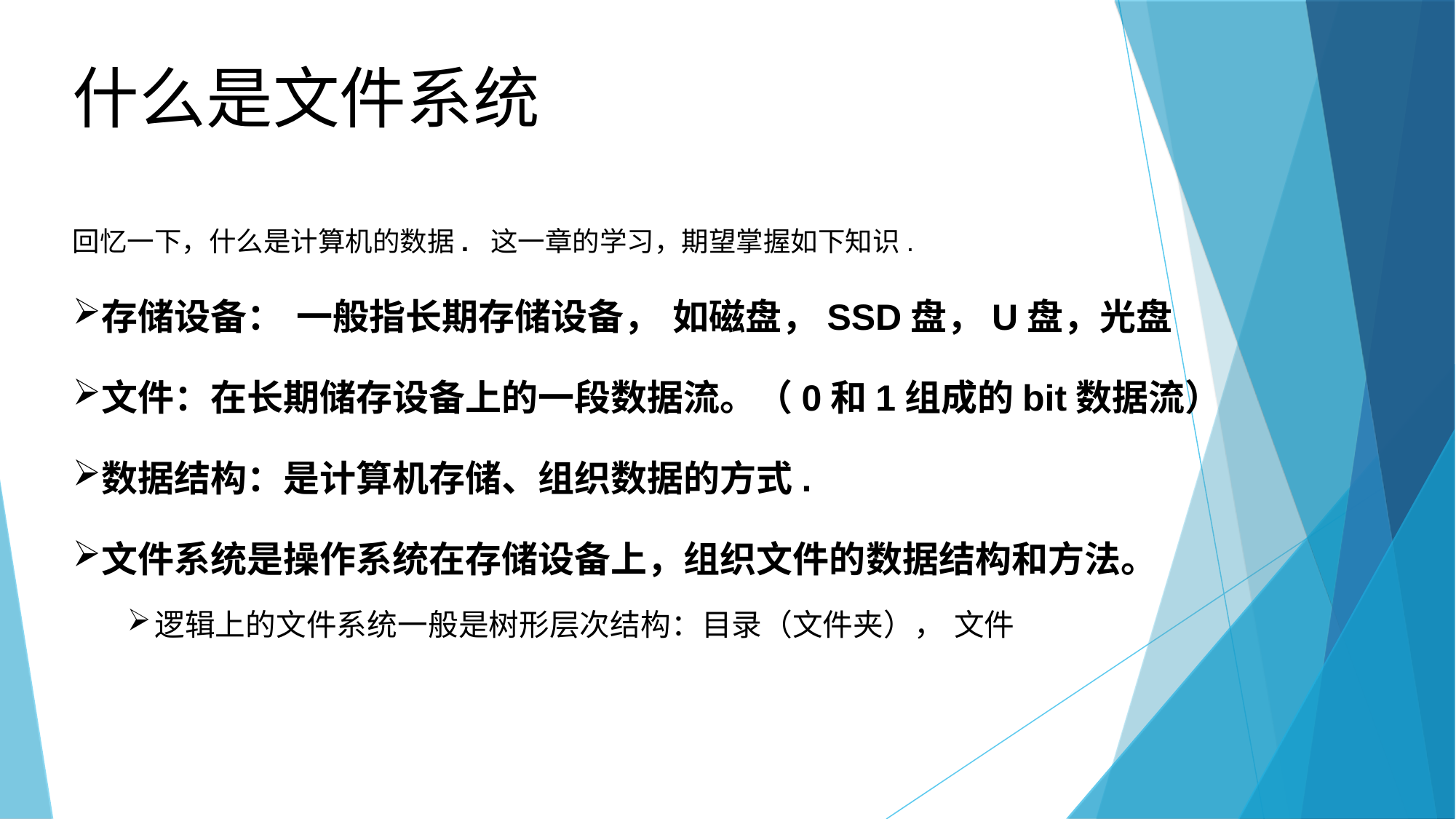

# 什么是文件系统
回忆一下，什么是计算机的数据.  这一章的学习，期望掌握如下知识.
存储设备： 一般指长期存储设备， 如磁盘，SSD盘，U盘，光盘
文件：在长期储存设备上的一段数据流。（0和1组成的bit数据流）
数据结构：是计算机存储、组织数据的方式.
文件系统是操作系统在存储设备上，组织文件的数据结构和方法。
逻辑上的文件系统一般是树形层次结构：目录（文件夹）， 文件